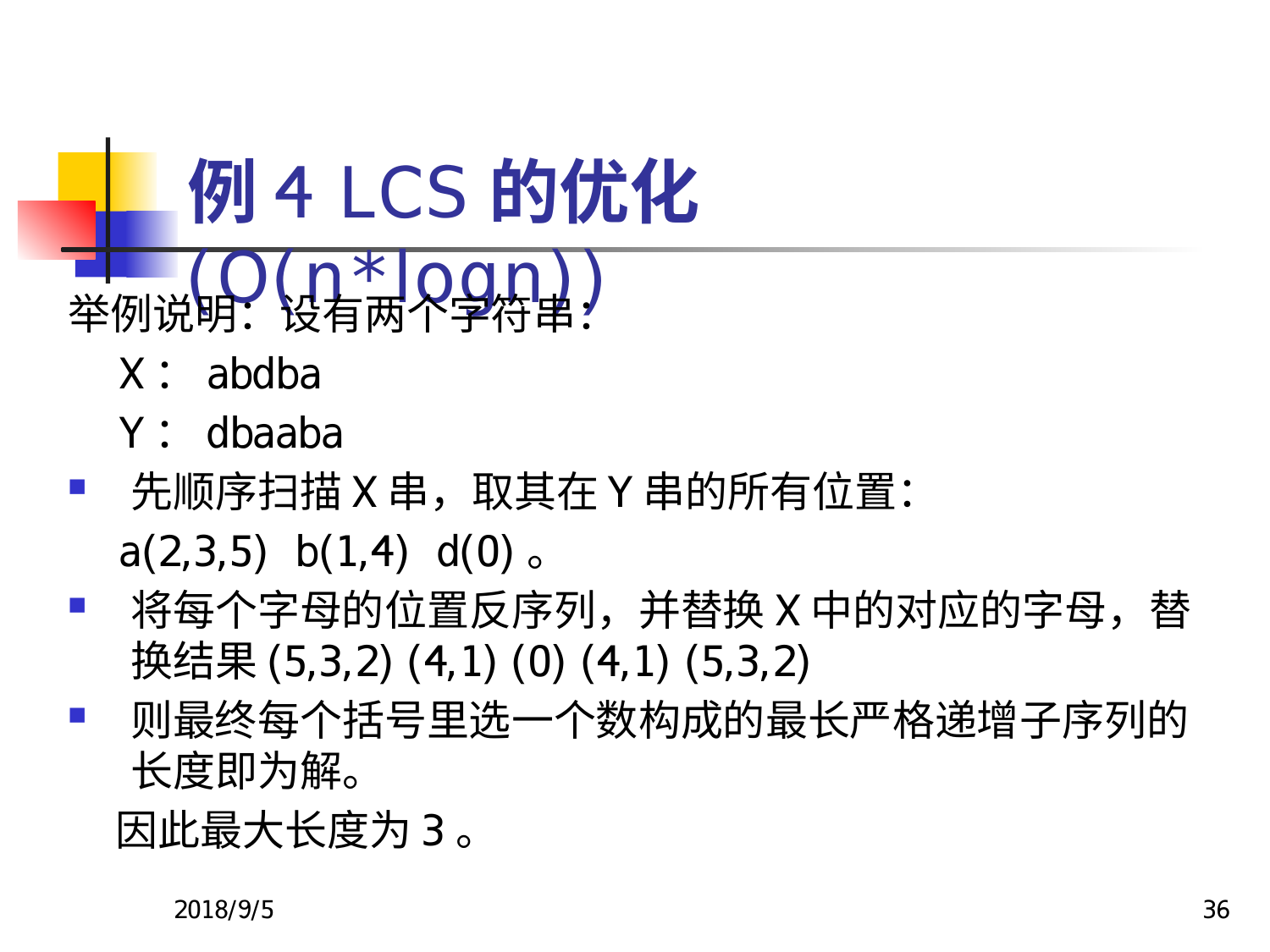

例4 LCS的优化(O(n*logn))
举例说明：设有两个字符串：
    X：abdba
    Y：dbaaba
先顺序扫描X串，取其在Y串的所有位置：
    a(2,3,5)  b(1,4)  d(0)。
将每个字母的位置反序列，并替换X中的对应的字母，替换结果(5,3,2) (4,1) (0) (4,1) (5,3,2)
则最终每个括号里选一个数构成的最长严格递增子序列的长度即为解。
    因此最大长度为3。
2018/9/5
36